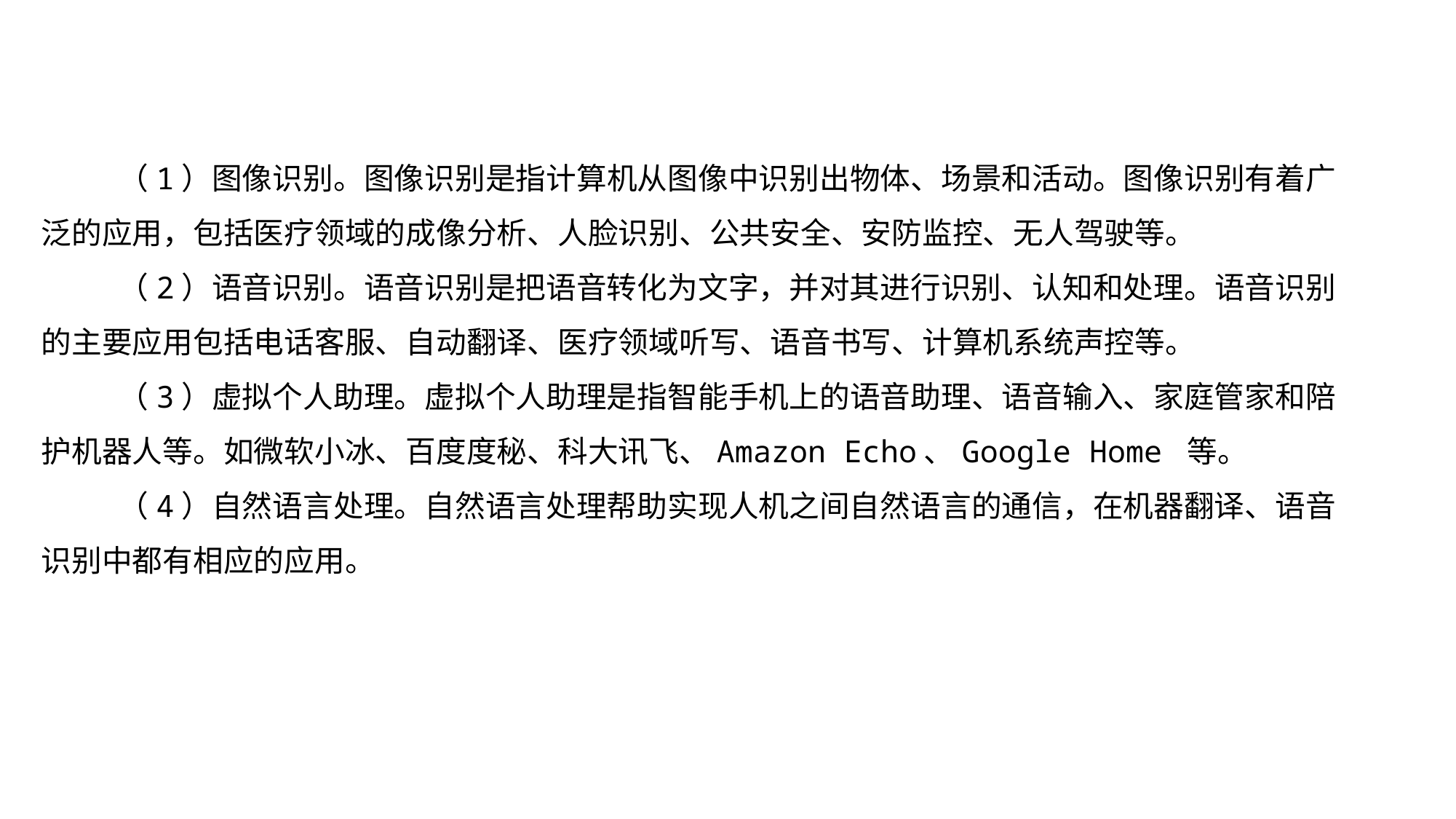

（1）图像识别。图像识别是指计算机从图像中识别出物体、场景和活动。图像识别有着广泛的应用，包括医疗领域的成像分析、人脸识别、公共安全、安防监控、无人驾驶等。
（2）语音识别。语音识别是把语音转化为文字，并对其进行识别、认知和处理。语音识别的主要应用包括电话客服、自动翻译、医疗领域听写、语音书写、计算机系统声控等。
（3）虚拟个人助理。虚拟个人助理是指智能手机上的语音助理、语音输入、家庭管家和陪护机器人等。如微软小冰、百度度秘、科大讯飞、Amazon Echo、Google Home 等。
（4）自然语言处理。自然语言处理帮助实现人机之间自然语言的通信，在机器翻译、语音识别中都有相应的应用。